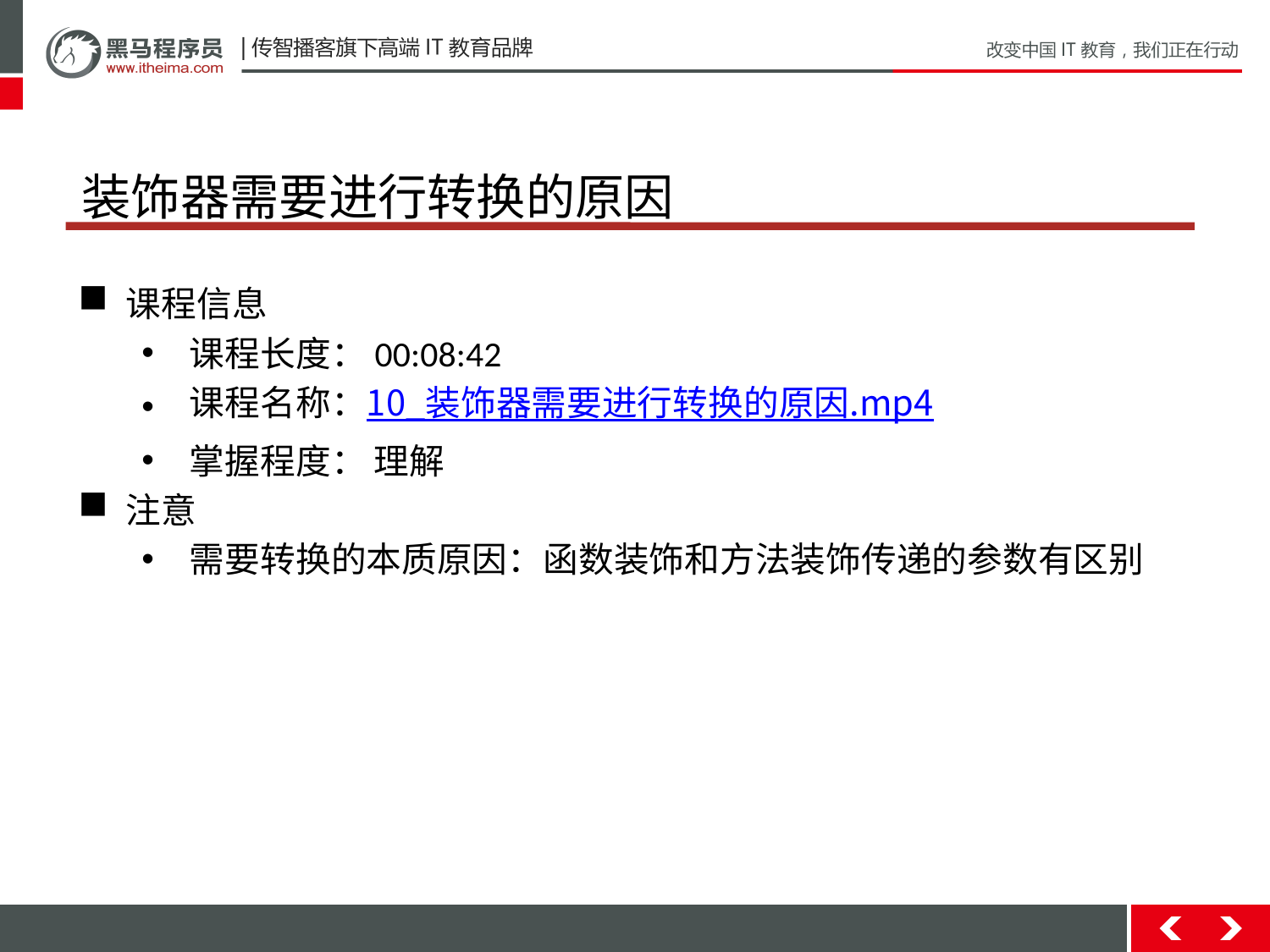

# 装饰器需要进行转换的原因

课程信息
课程长度：00:08:42
课程名称：10_装饰器需要进行转换的原因.mp4
掌握程度： 理解
注意
需要转换的本质原因：函数装饰和方法装饰传递的参数有区别